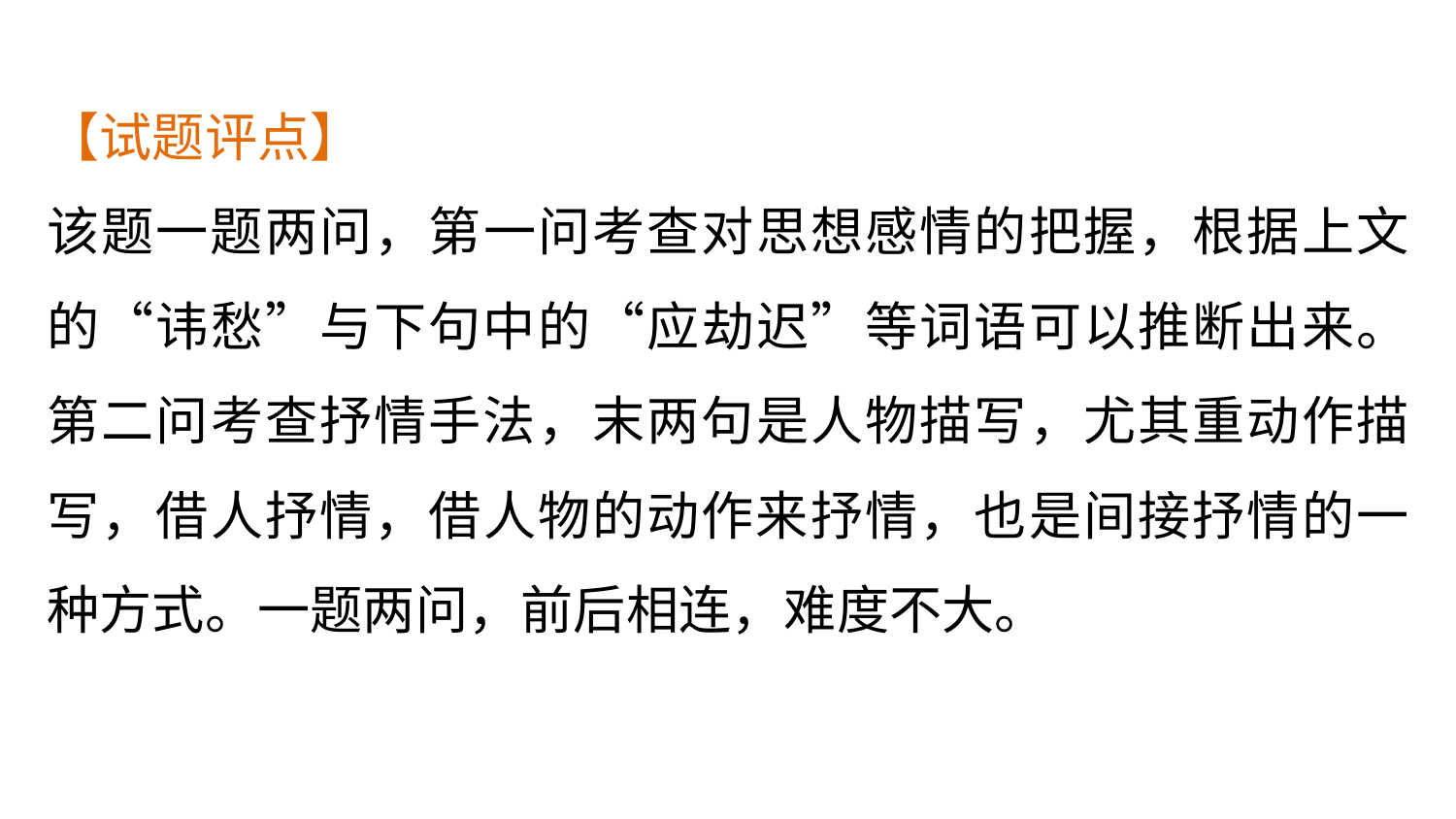

【试题评点】
该题一题两问，第一问考查对思想感情的把握，根据上文的“讳愁”与下句中的“应劫迟”等词语可以推断出来。第二问考查抒情手法，末两句是人物描写，尤其重动作描写，借人抒情，借人物的动作来抒情，也是间接抒情的一种方式。一题两问，前后相连，难度不大。